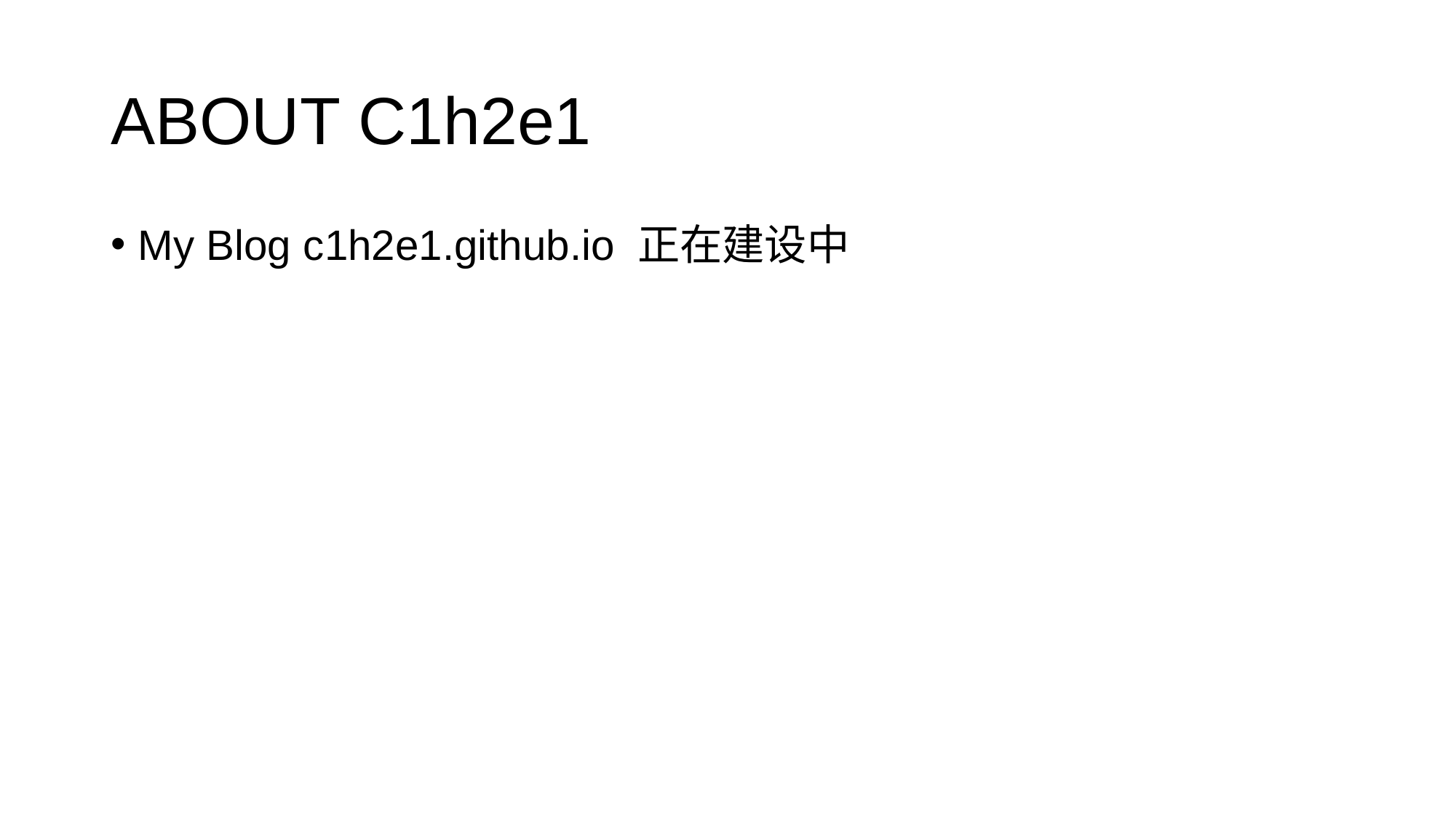

# ABOUT C1h2e1
My Blog c1h2e1.github.io 正在建设中